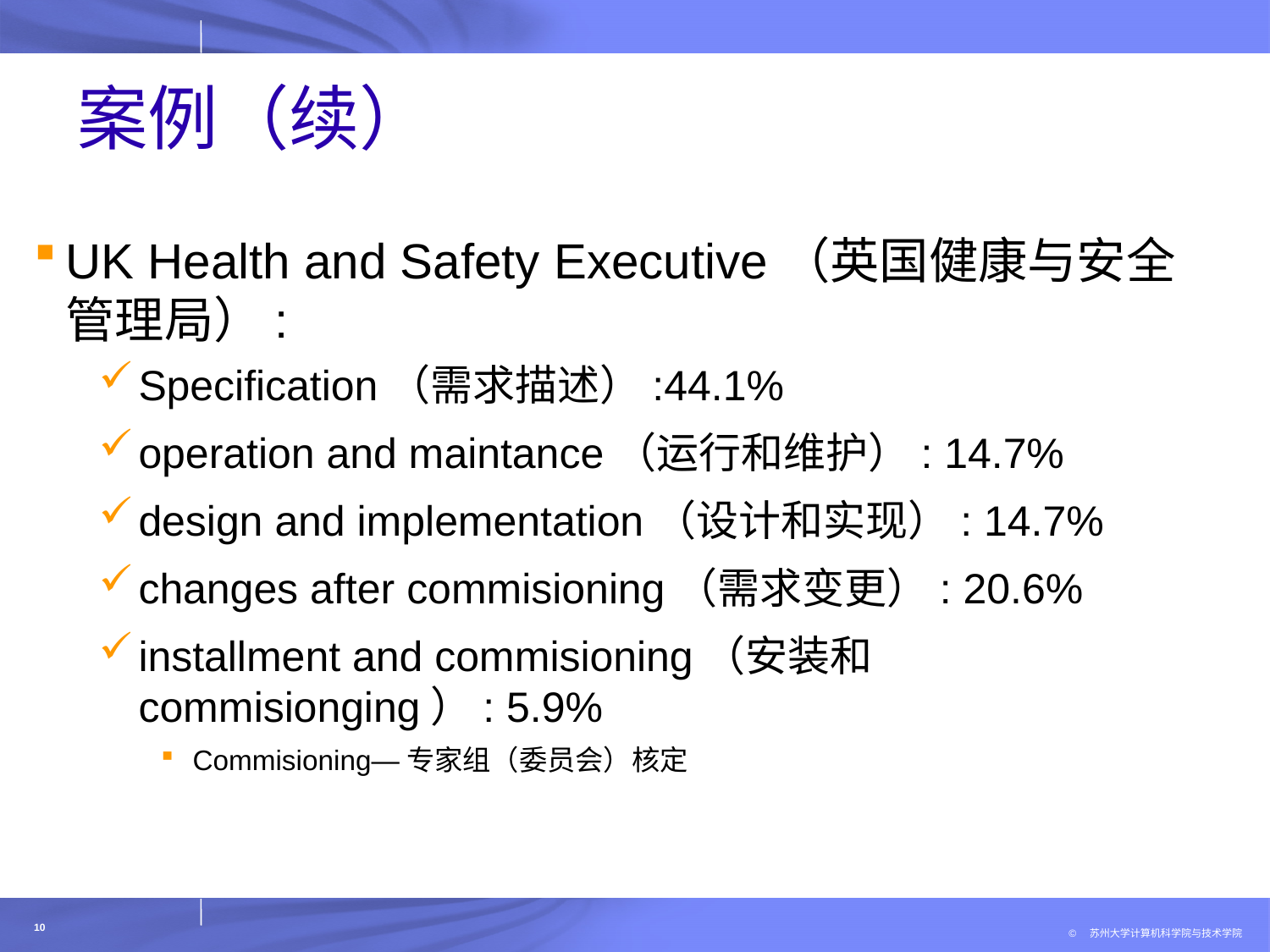

# 案例（续）
UK Health and Safety Executive（英国健康与安全管理局）:
Specification（需求描述）:44.1%
operation and maintance（运行和维护）: 14.7%
design and implementation（设计和实现）: 14.7%
changes after commisioning（需求变更）: 20.6%
installment and commisioning（安装和commisionging）: 5.9%
Commisioning—专家组（委员会）核定
10